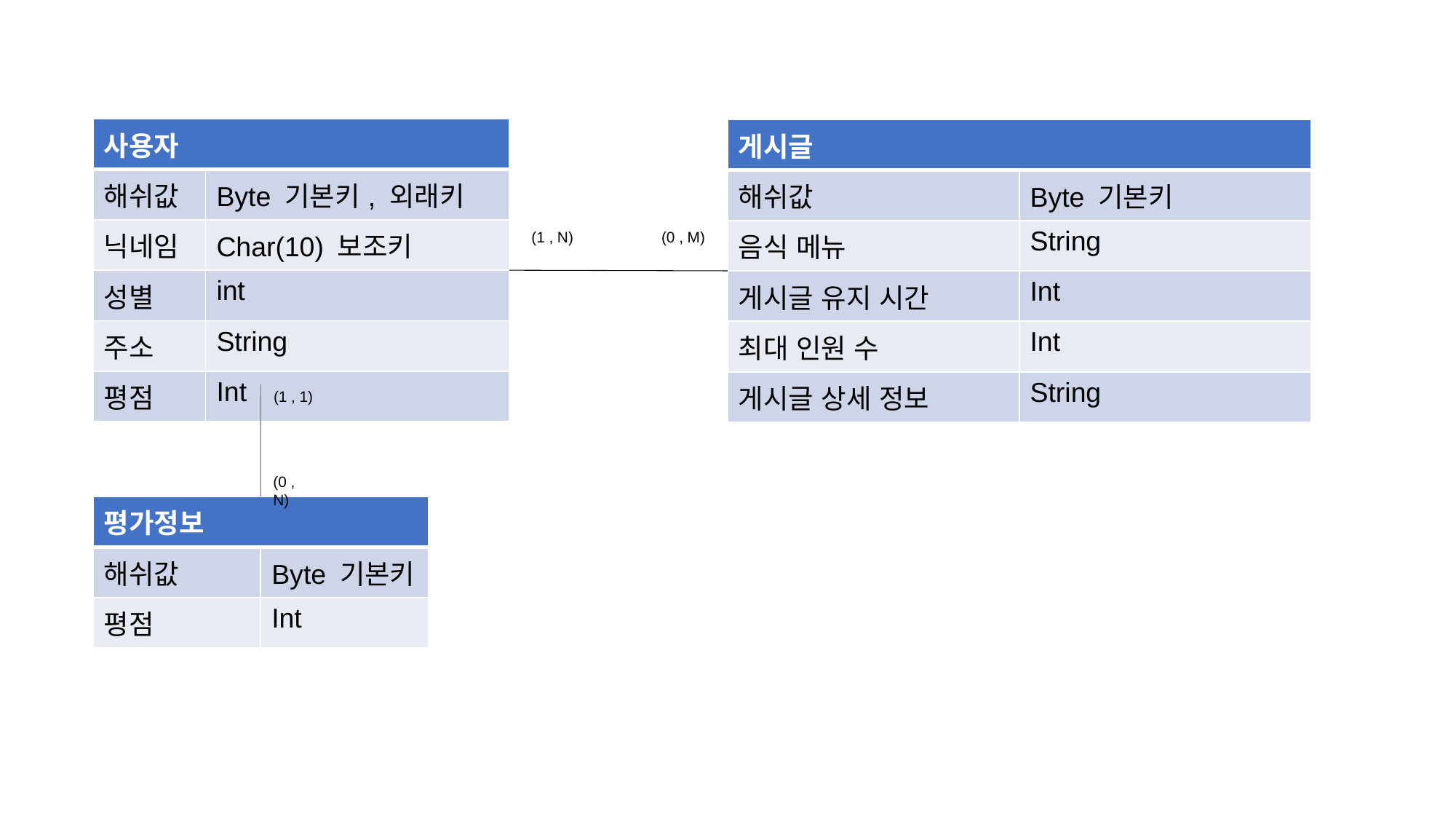

| 사용자 |  |
| --- | --- |
| 해쉬값 | Byte 기본키, 외래키 |
| 닉네임 | Char(10) 보조키 |
| 성별 | int |
| 주소 | String |
| 평점 | Int |
| 게시글 |  |
| --- | --- |
| 해쉬값 | Byte 기본키 |
| 음식 메뉴 | String |
| 게시글 유지 시간 | Int |
| 최대 인원 수 | Int |
| 게시글 상세 정보 | String |
(1 , N)	     (0 , M)
(1 , 1)
(0 , N)
| 평가정보 |  |
| --- | --- |
| 해쉬값 | Byte 기본키 |
| 평점 | Int |